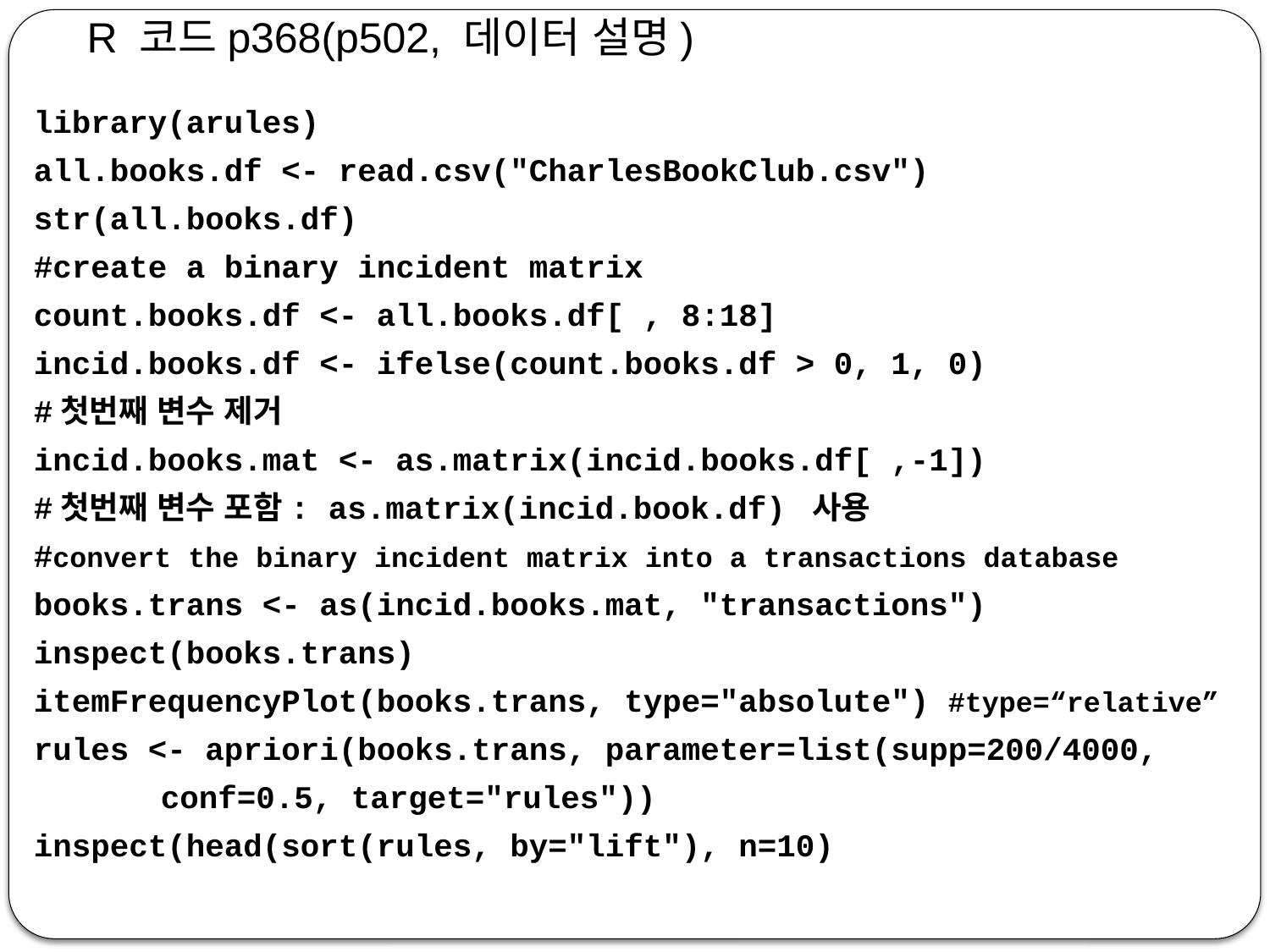

# R 코드p368(p502, 데이터 설명)
library(arules)
all.books.df <- read.csv("CharlesBookClub.csv")
str(all.books.df)
#create a binary incident matrix
count.books.df <- all.books.df[ , 8:18]
incid.books.df <- ifelse(count.books.df > 0, 1, 0)
#첫번째 변수 제거
incid.books.mat <- as.matrix(incid.books.df[ ,-1])
#첫번째 변수 포함: as.matrix(incid.book.df) 사용
#convert the binary incident matrix into a transactions database
books.trans <- as(incid.books.mat, "transactions")
inspect(books.trans)
itemFrequencyPlot(books.trans, type="absolute") #type=“relative”
rules <- apriori(books.trans, parameter=list(supp=200/4000,
	conf=0.5, target="rules"))
inspect(head(sort(rules, by="lift"), n=10)